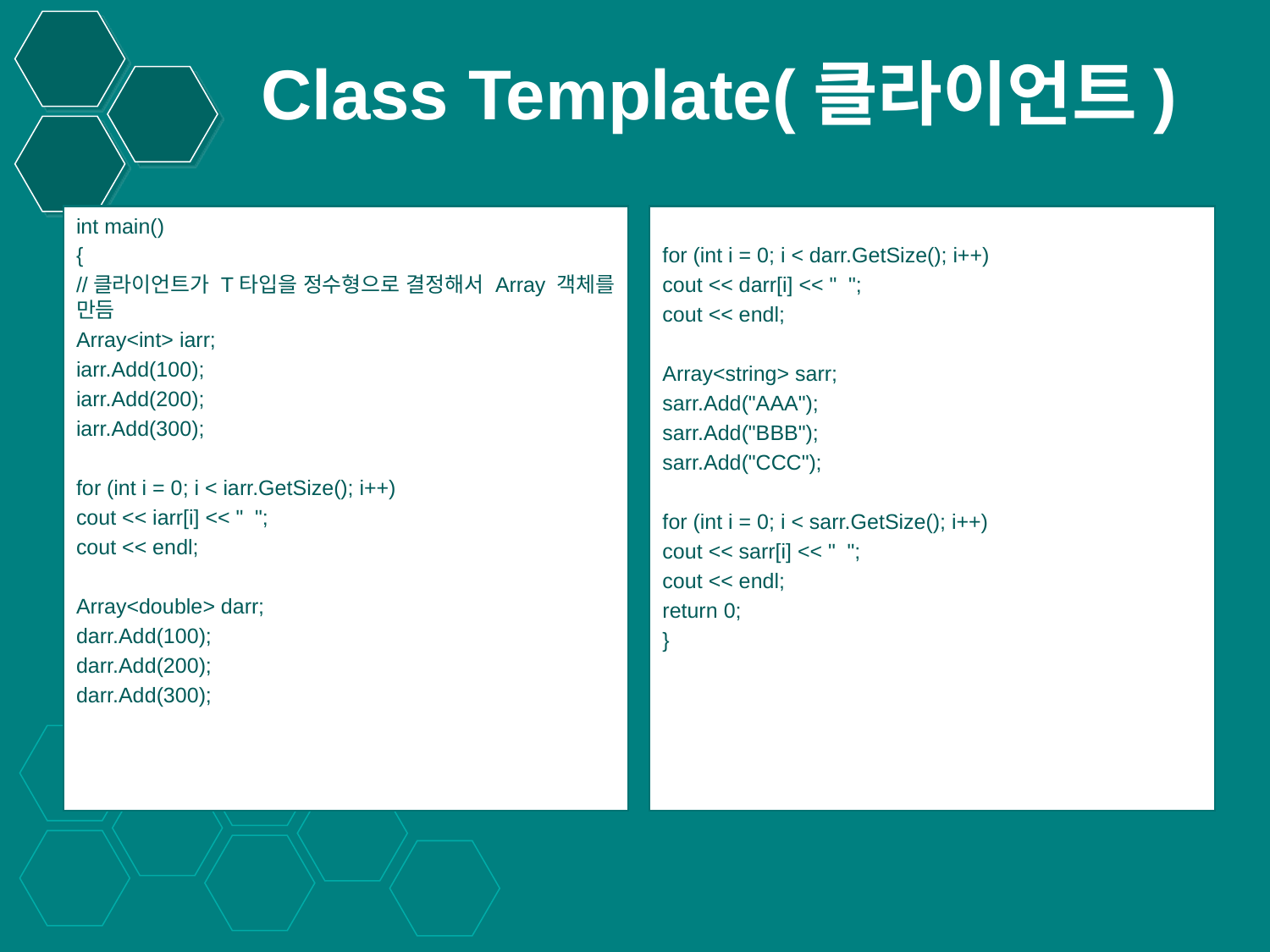

# Class Template(클라이언트)
int main()
{
//클라이언트가 T타입을 정수형으로 결정해서 Array 객체를 만듬
Array<int> iarr;
iarr.Add(100);
iarr.Add(200);
iarr.Add(300);

for (int i = 0; i < iarr.GetSize(); i++)
cout << iarr[i] << "  ";
cout << endl;

Array<double> darr;
darr.Add(100);
darr.Add(200);
darr.Add(300);

for (int i = 0; i < darr.GetSize(); i++)
cout << darr[i] << "  ";
cout << endl;

Array<string> sarr;
sarr.Add("AAA");
sarr.Add("BBB");
sarr.Add("CCC");

for (int i = 0; i < sarr.GetSize(); i++)
cout << sarr[i] << "  ";
cout << endl;
return 0;
}